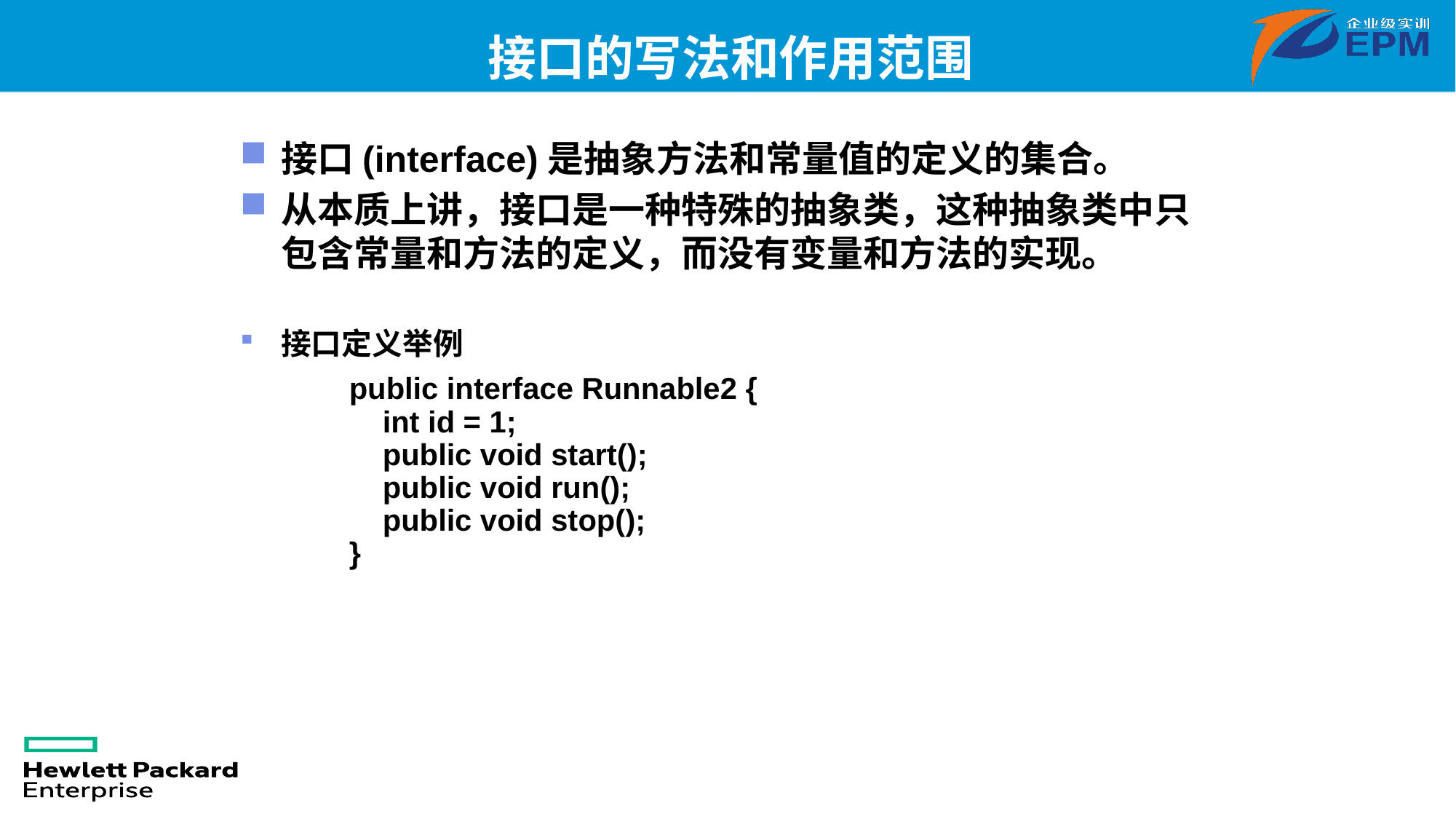

# 接口的写法和作用范围
接口(interface)是抽象方法和常量值的定义的集合。
从本质上讲，接口是一种特殊的抽象类，这种抽象类中只包含常量和方法的定义，而没有变量和方法的实现。

接口定义举例
public interface Runnable2 {
    int id = 1;
    public void start();
    public void run();
    public void stop();
}